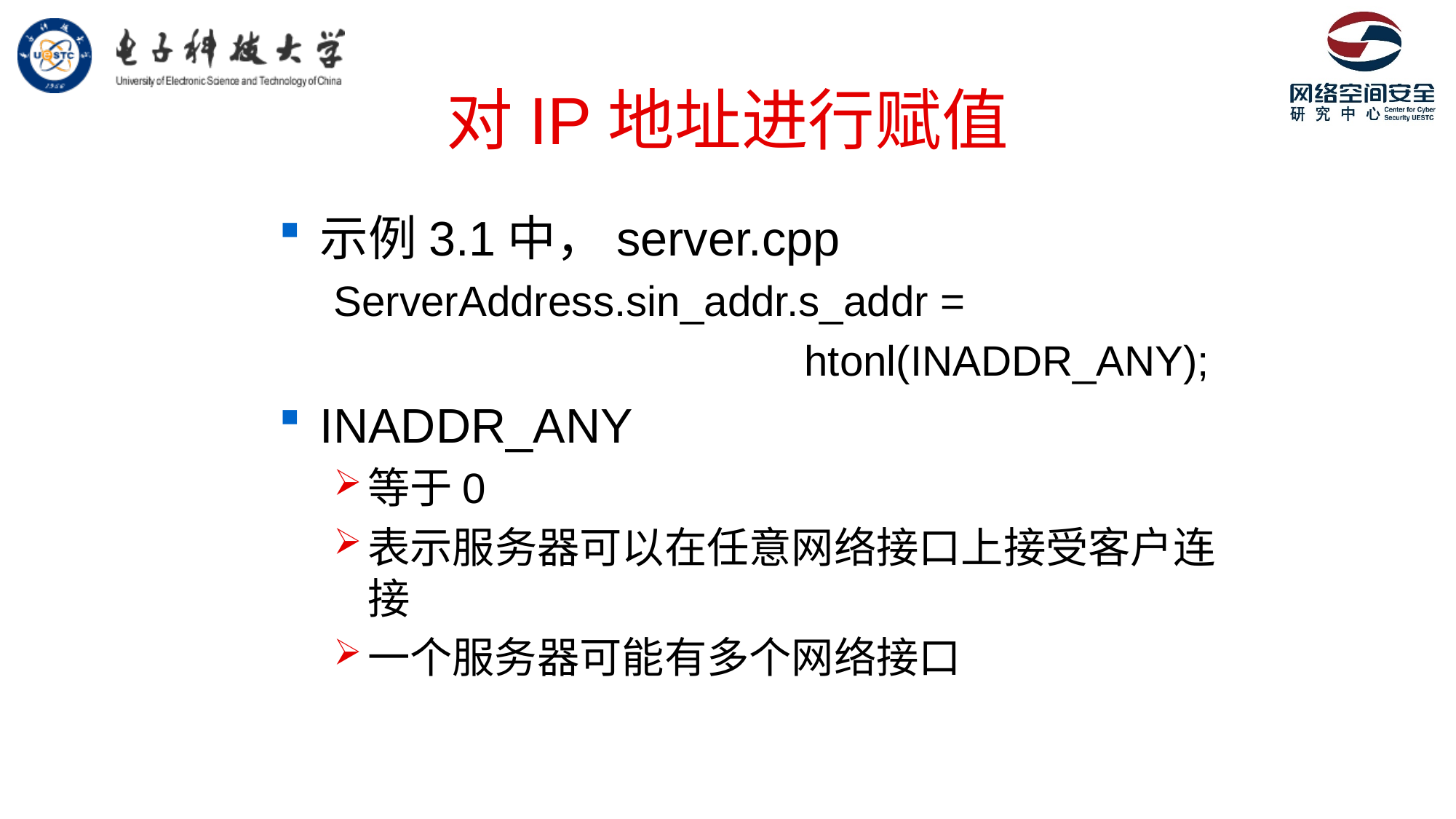

# 对IP地址进行赋值
示例3.1中，server.cpp
ServerAddress.sin_addr.s_addr =
					htonl(INADDR_ANY);
INADDR_ANY
等于0
表示服务器可以在任意网络接口上接受客户连接
一个服务器可能有多个网络接口